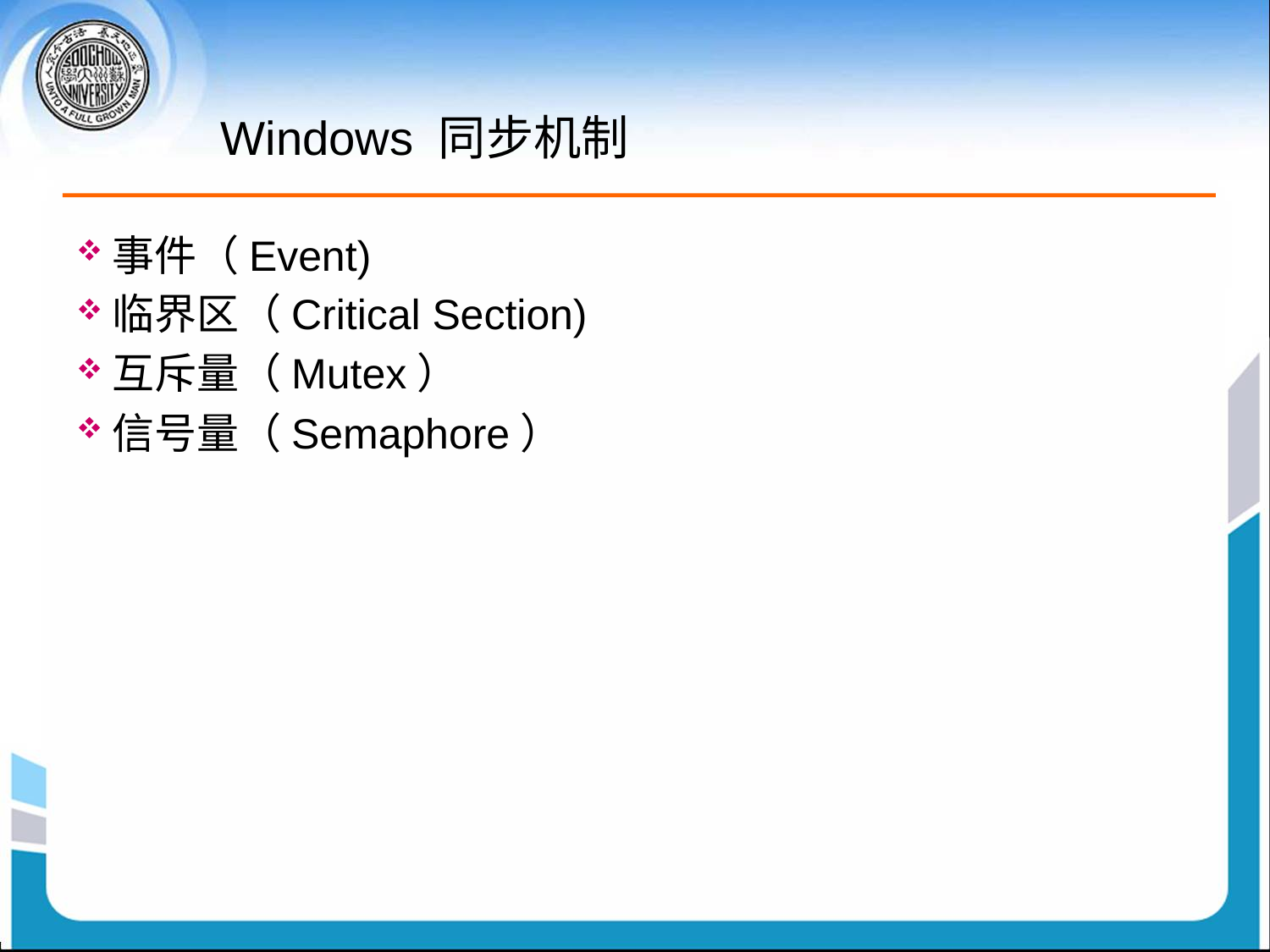

# Windows 同步机制
事件（Event)
临界区（Critical Section)
互斥量（Mutex）
信号量（Semaphore）